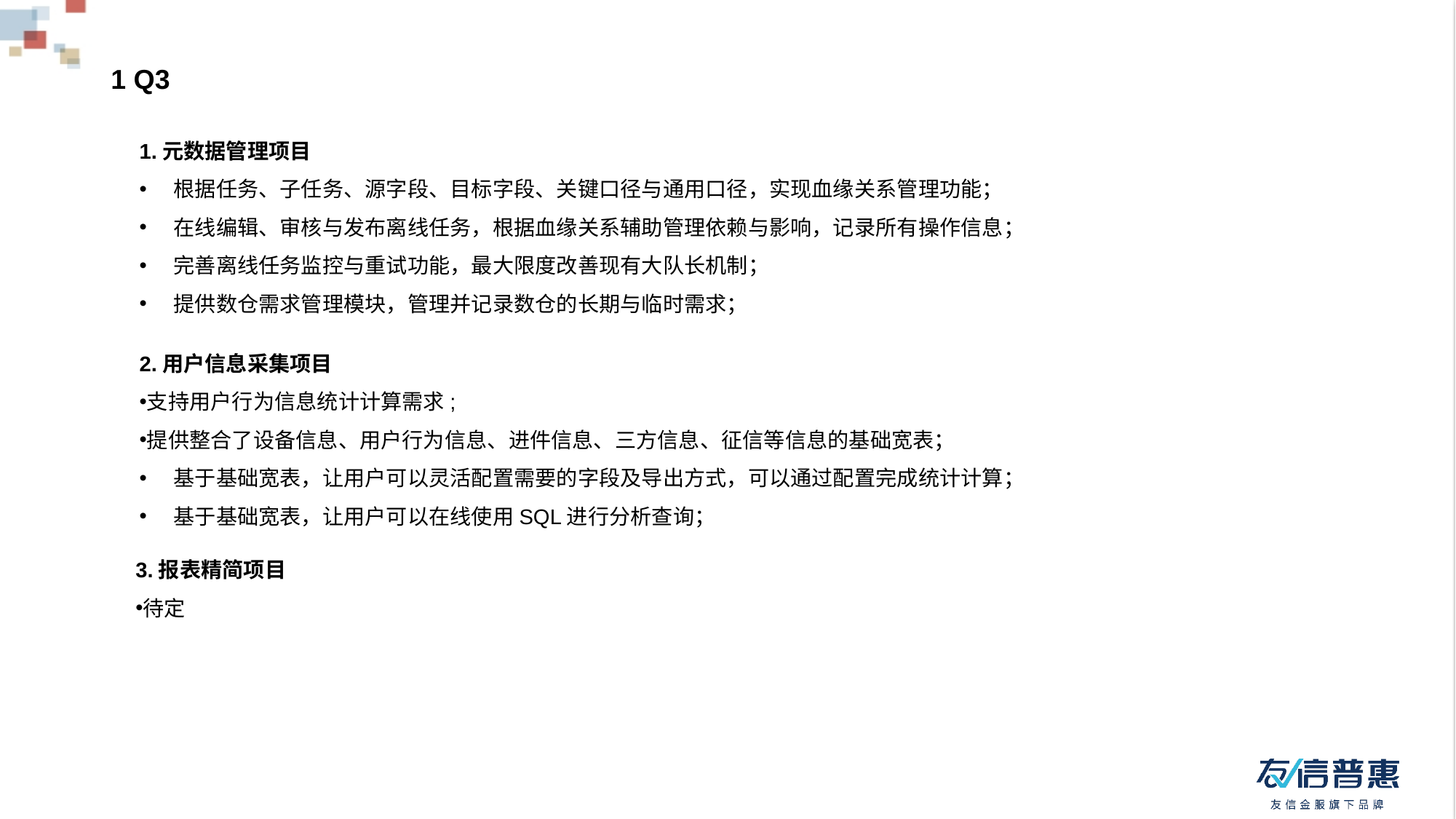

1 Q3
1.元数据管理项目
根据任务、子任务、源字段、目标字段、关键口径与通用口径，实现血缘关系管理功能；
在线编辑、审核与发布离线任务，根据血缘关系辅助管理依赖与影响，记录所有操作信息；
完善离线任务监控与重试功能，最大限度改善现有大队长机制；
提供数仓需求管理模块，管理并记录数仓的长期与临时需求；
2.用户信息采集项目
支持用户行为信息统计计算需求;
提供整合了设备信息、用户行为信息、进件信息、三方信息、征信等信息的基础宽表；
基于基础宽表，让用户可以灵活配置需要的字段及导出方式，可以通过配置完成统计计算；
基于基础宽表，让用户可以在线使用SQL进行分析查询；
3.报表精简项目
待定